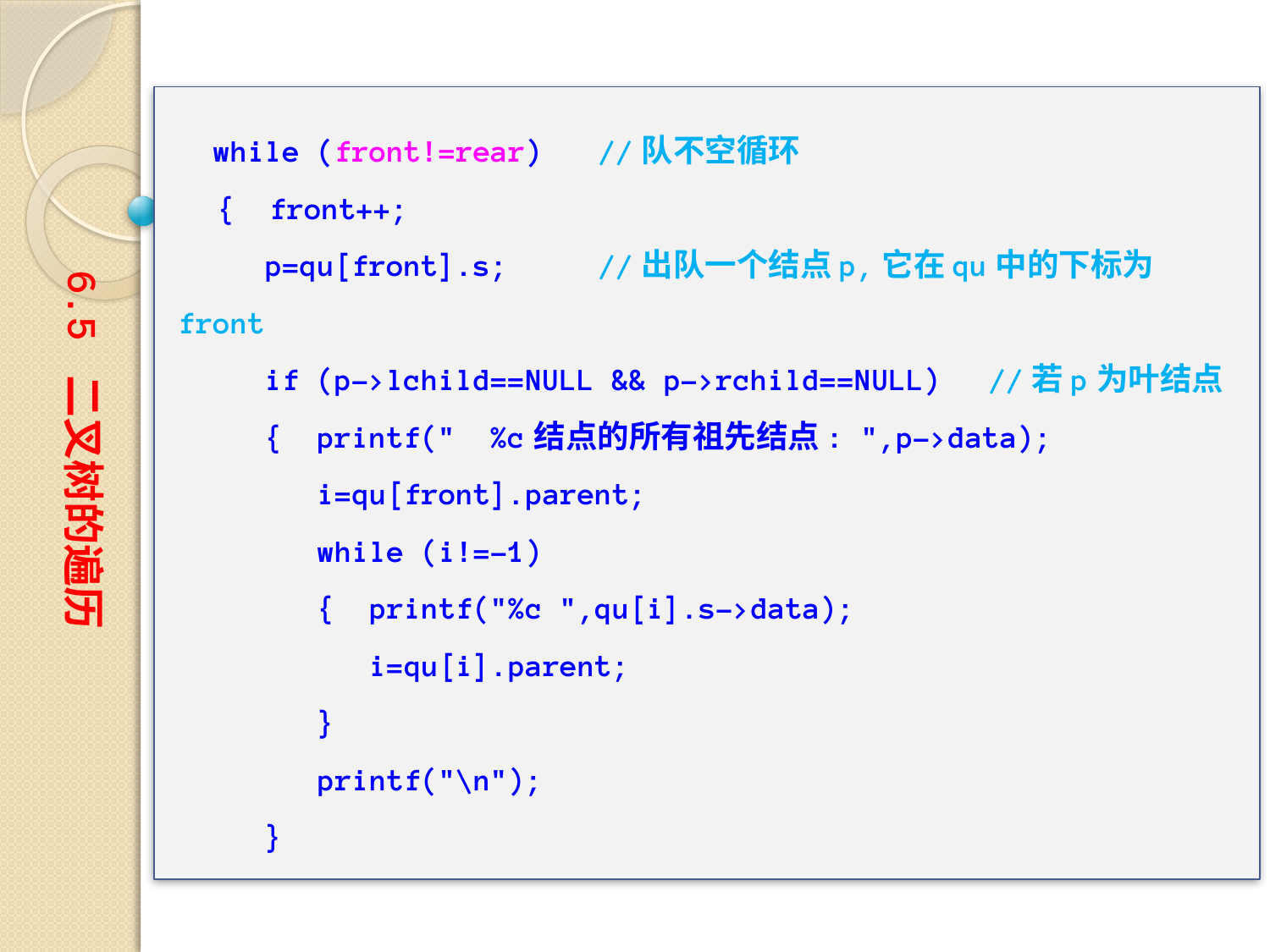

while (front!=rear)	　//队不空循环
　{  front++;
     p=qu[front].s;	　//出队一个结点p,它在qu中的下标为front
     if (p->lchild==NULL && p->rchild==NULL)　//若p为叶结点
     {  printf("  %c结点的所有祖先结点: ",p->data);
        i=qu[front].parent;
        while (i!=-1)
        {  printf("%c ",qu[i].s->data);
           i=qu[i].parent;
        }
        printf("\n");
     }
6.5 二叉树的遍历